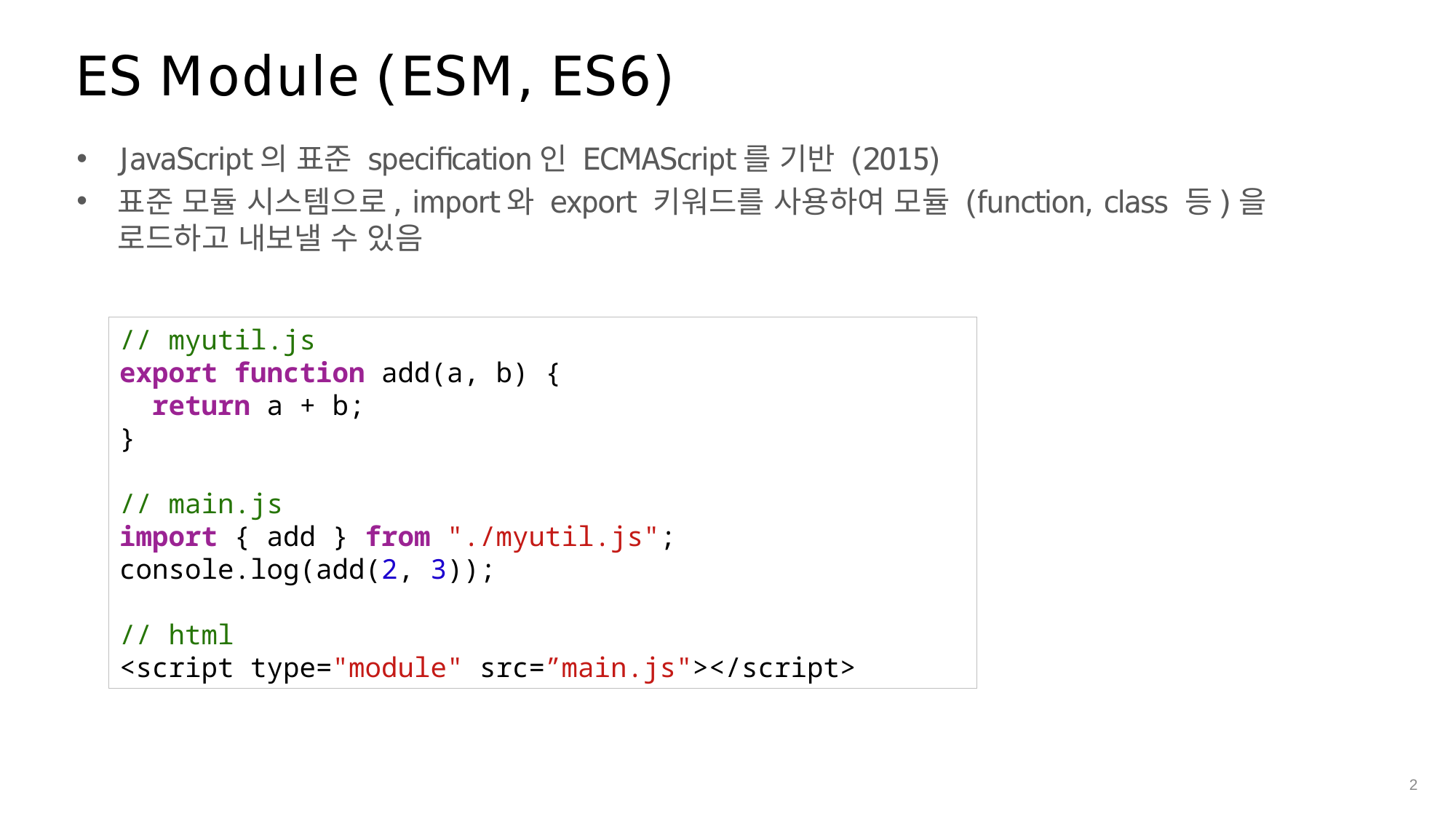

# ES Module (ESM, ES6)
JavaScript의 표준 specification인 ECMAScript를 기반 (2015)
표준 모듈 시스템으로, import와 export 키워드를 사용하여 모듈 (function, class 등)을 로드하고 내보낼 수 있음

// myutil.js
export function add(a, b) {
  return a + b;
}
// main.js
import { add } from "./myutil.js";
console.log(add(2, 3));

// html
<script type="module" src=”main.js"></script>
2